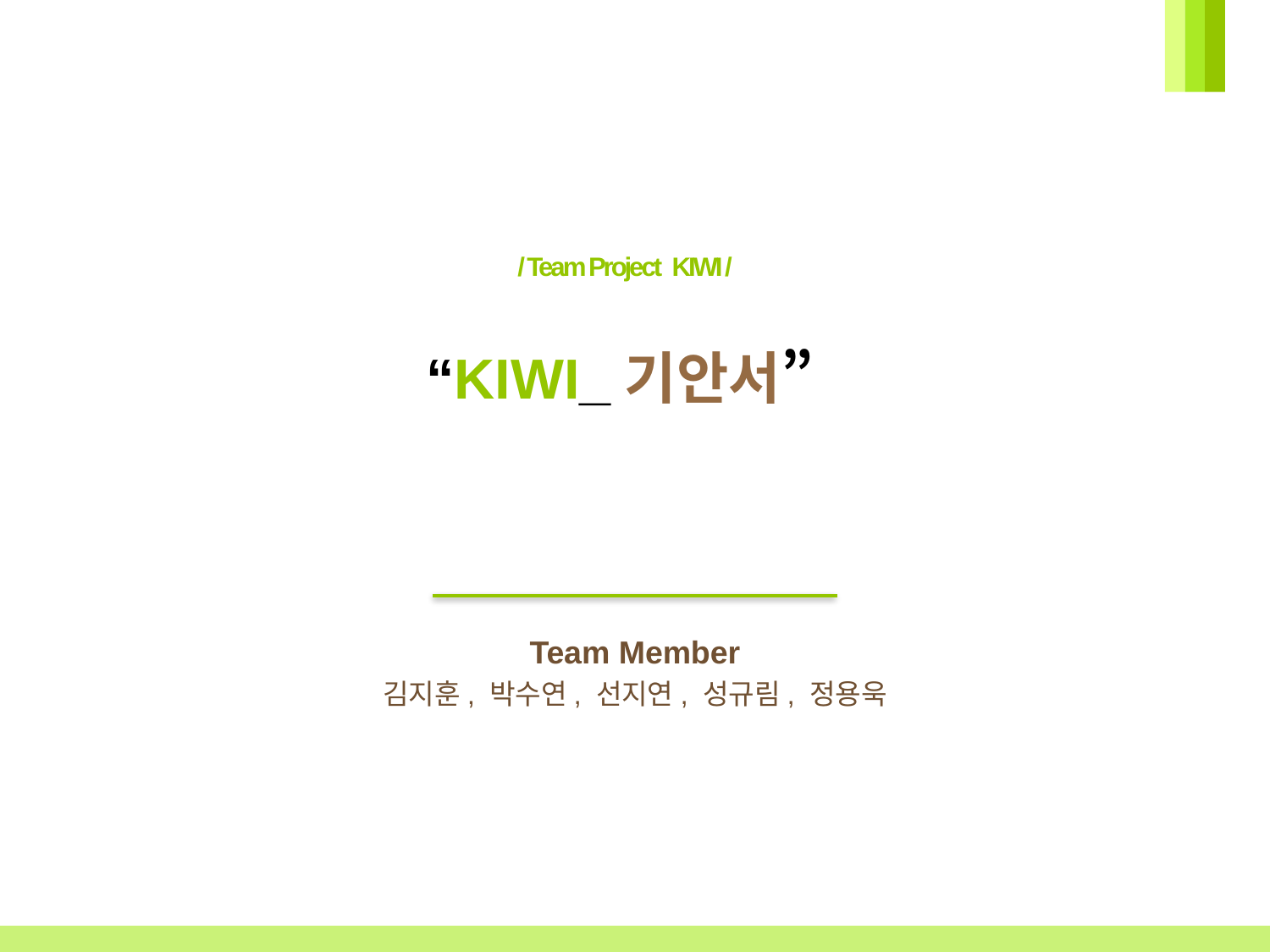

# “KIWI_기안서”
Team Member
김지훈, 박수연, 선지연, 성규림, 정용욱